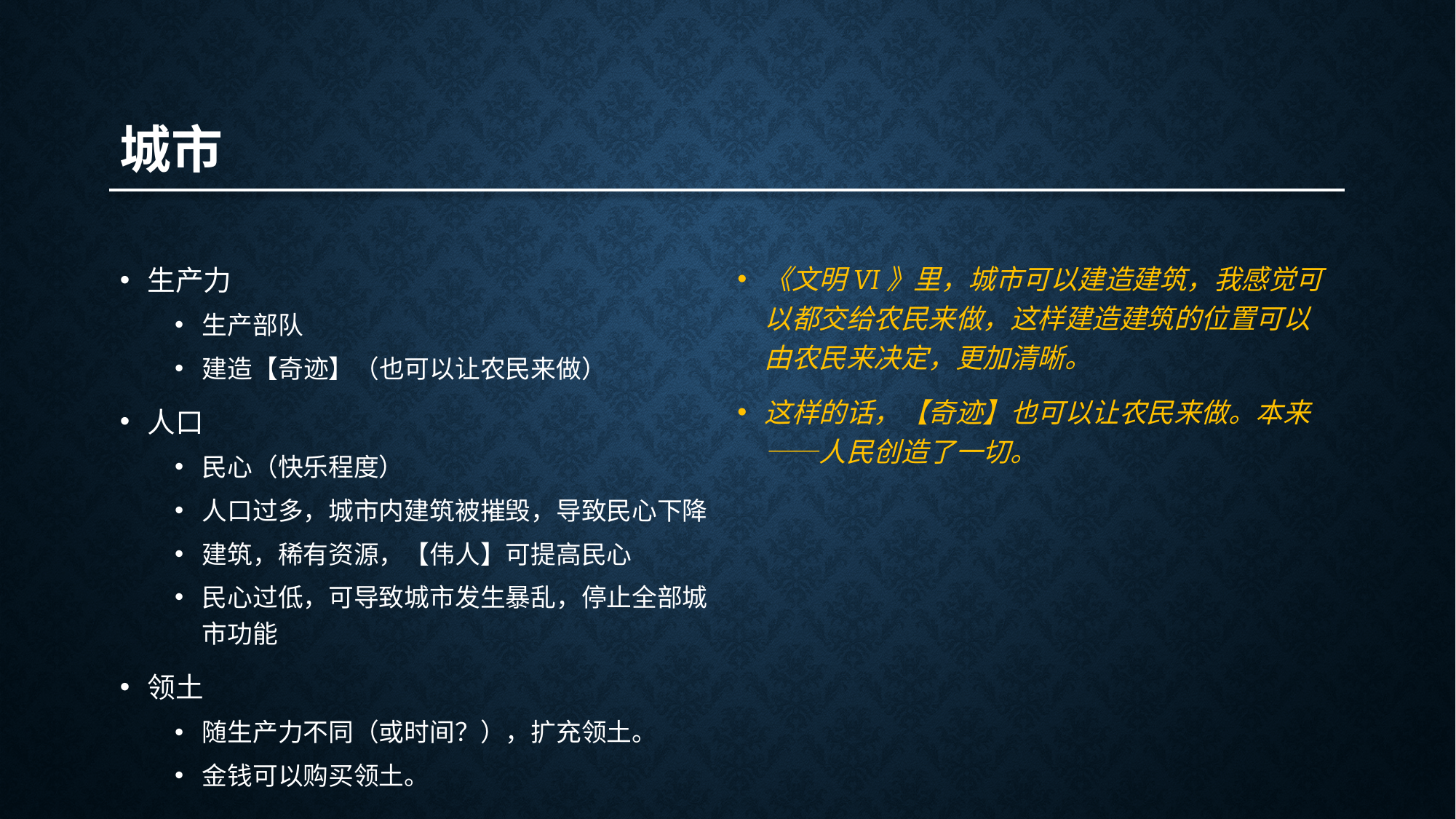

城市
生产力
生产部队
建造【奇迹】（也可以让农民来做）
人口
民心（快乐程度）
人口过多，城市内建筑被摧毁，导致民心下降
建筑，稀有资源，【伟人】可提高民心
民心过低，可导致城市发生暴乱，停止全部城市功能
领土
随生产力不同（或时间？），扩充领土。
金钱可以购买领土。

《文明VI》里，城市可以建造建筑，我感觉可以都交给农民来做，这样建造建筑的位置可以由农民来决定，更加清晰。
这样的话，【奇迹】也可以让农民来做。本来——人民创造了一切。